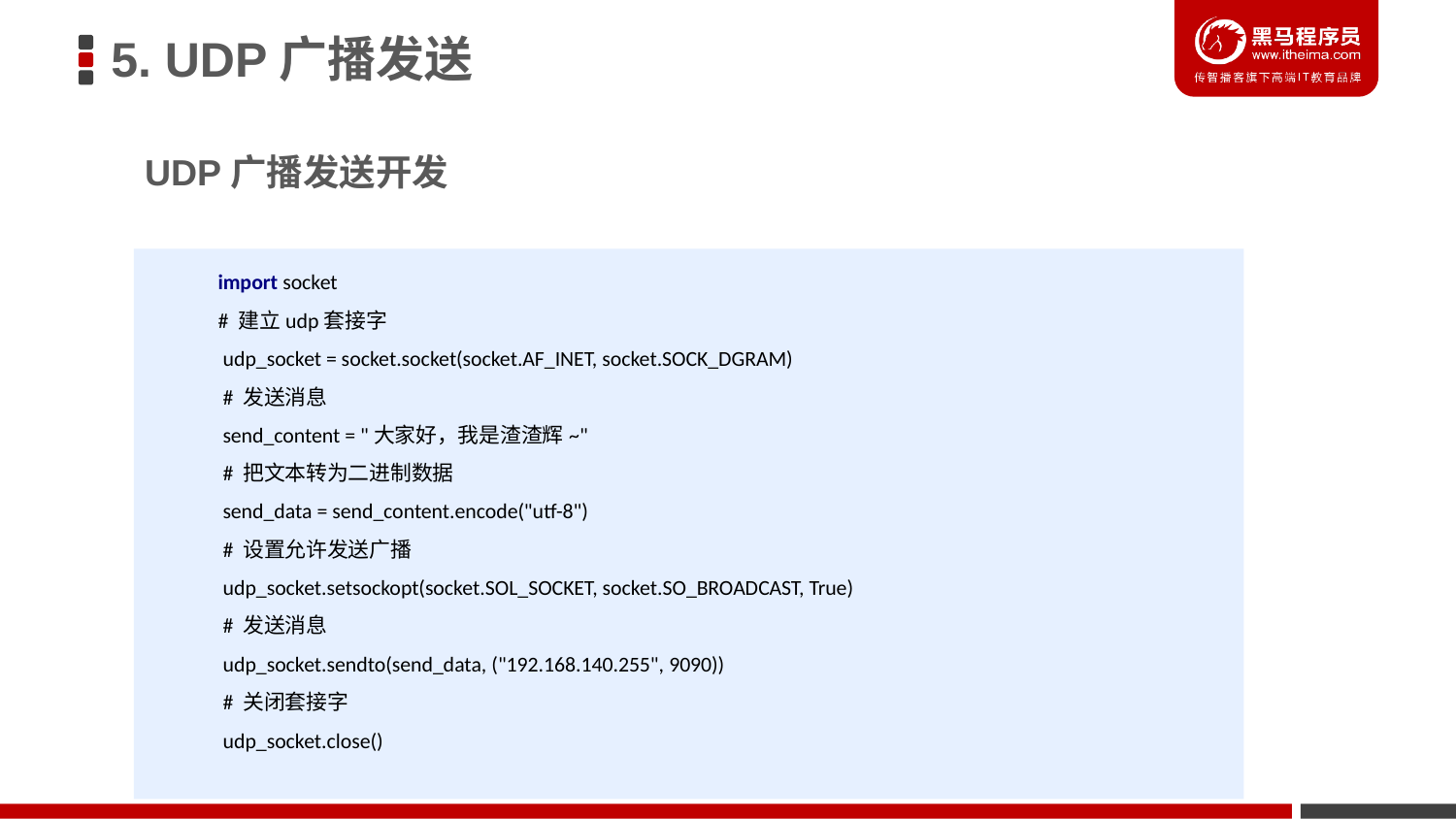

5. UDP广播发送
UDP广播发送开发

   import socket
   # 建立udp套接字
    udp_socket = socket.socket(socket.AF_INET, socket.SOCK_DGRAM)
    # 发送消息
    send_content = "大家好，我是渣渣辉~"
    # 把文本转为二进制数据
    send_data = send_content.encode("utf-8")
    # 设置允许发送广播
    udp_socket.setsockopt(socket.SOL_SOCKET, socket.SO_BROADCAST, True)
    # 发送消息
    udp_socket.sendto(send_data, ("192.168.140.255", 9090))
    # 关闭套接字
    udp_socket.close()